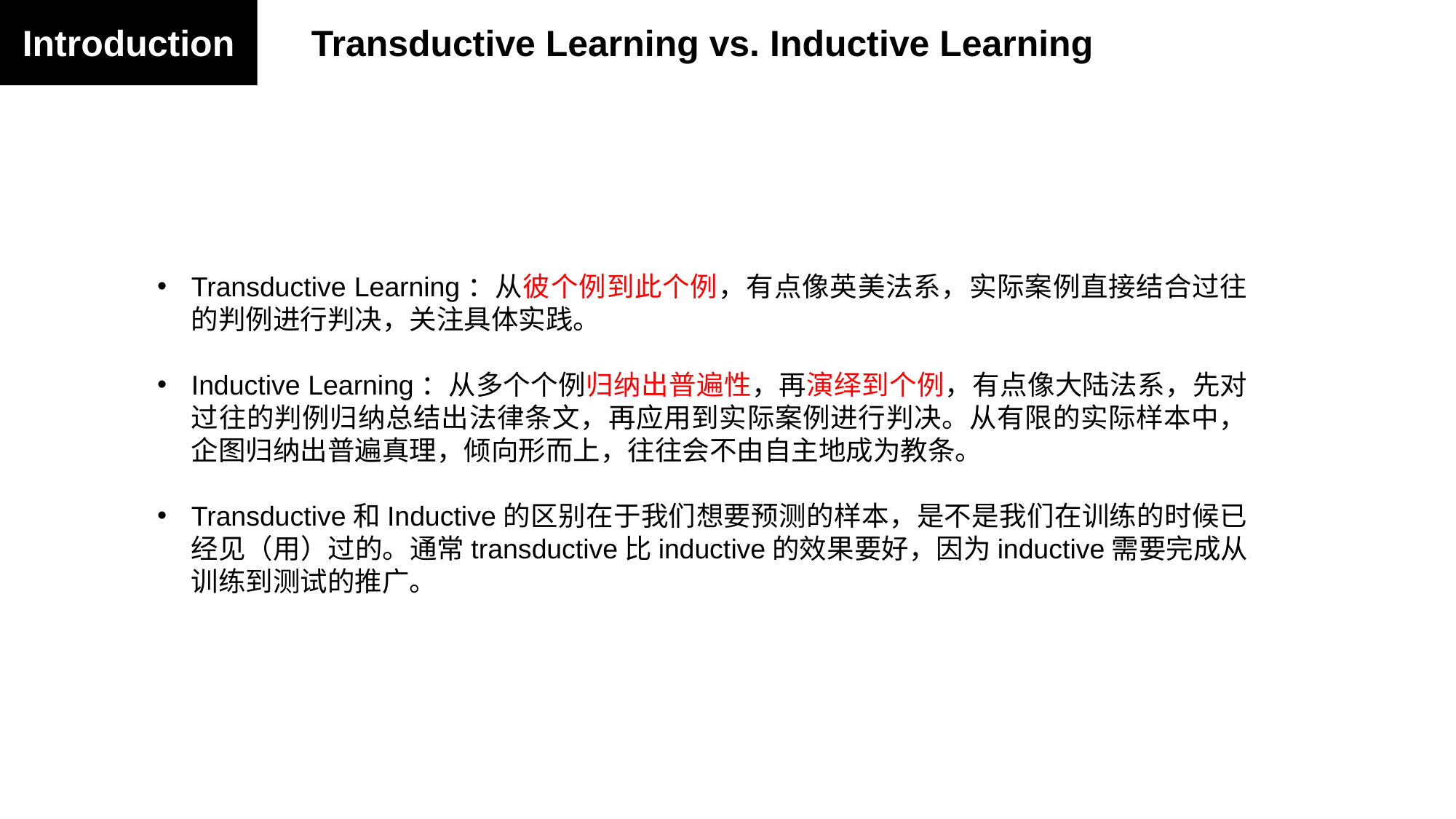

Introduction
Transductive Learning vs. Inductive Learning
Transductive Learning：从彼个例到此个例，有点像英美法系，实际案例直接结合过往的判例进行判决，关注具体实践。

Inductive Learning：从多个个例归纳出普遍性，再演绎到个例，有点像大陆法系，先对过往的判例归纳总结出法律条文，再应用到实际案例进行判决。从有限的实际样本中，企图归纳出普遍真理，倾向形而上，往往会不由自主地成为教条。

Transductive和Inductive的区别在于我们想要预测的样本，是不是我们在训练的时候已经见（用）过的。通常transductive比inductive的效果要好，因为inductive需要完成从训练到测试的推广。